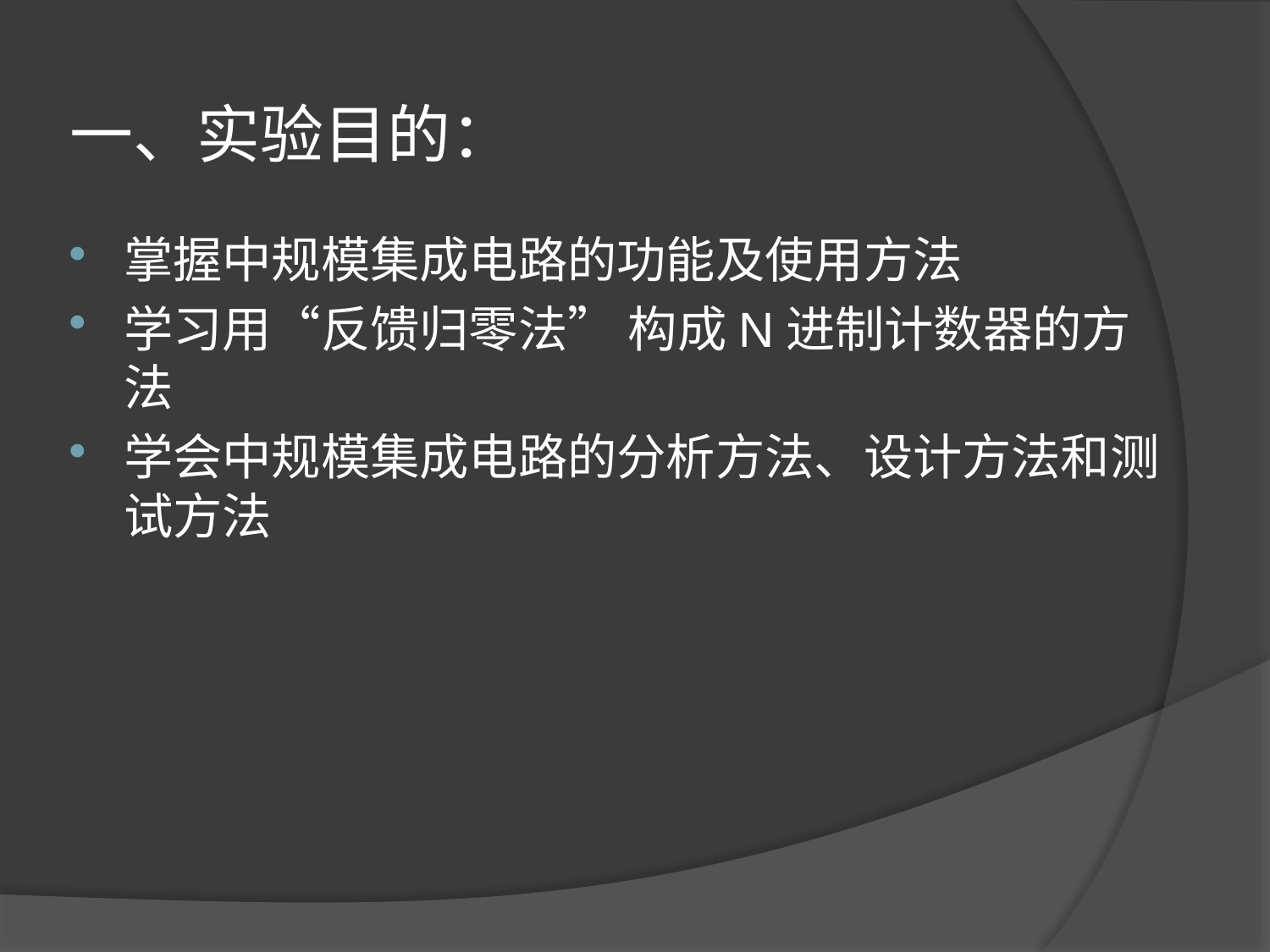

# 一、实验目的：
掌握中规模集成电路的功能及使用方法
学习用“反馈归零法” 构成N进制计数器的方法
学会中规模集成电路的分析方法、设计方法和测试方法